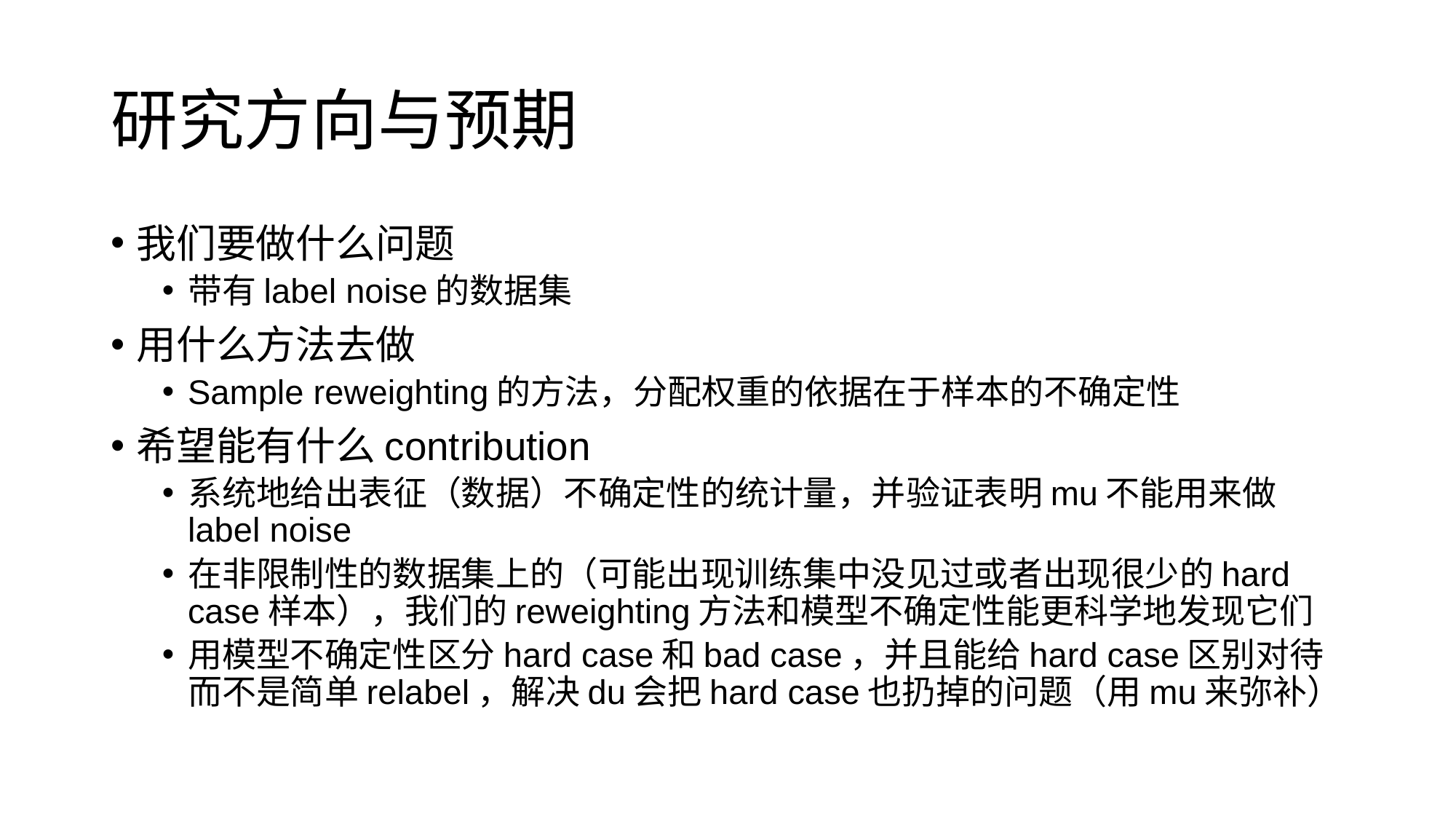

# 研究方向与预期
我们要做什么问题
带有label noise的数据集
用什么方法去做
Sample reweighting的方法，分配权重的依据在于样本的不确定性
希望能有什么contribution
系统地给出表征（数据）不确定性的统计量，并验证表明mu不能用来做label noise
在非限制性的数据集上的（可能出现训练集中没见过或者出现很少的hard case样本），我们的reweighting方法和模型不确定性能更科学地发现它们
用模型不确定性区分hard case和bad case，并且能给hard case区别对待而不是简单relabel，解决du会把hard case也扔掉的问题（用mu来弥补）